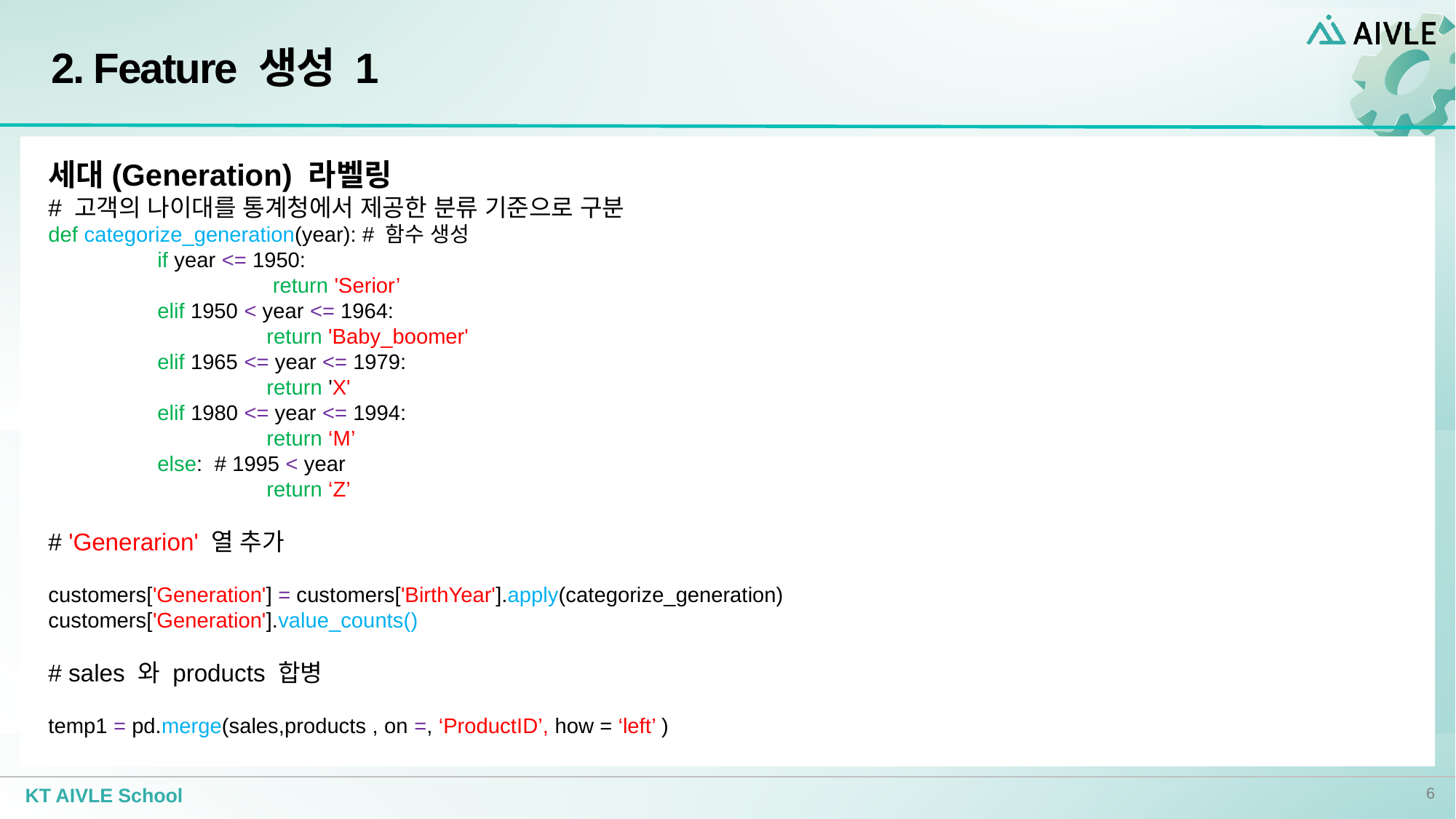

# 2. Feature 생성 1
세대(Generation) 라벨링
# 고객의 나이대를 통계청에서 제공한 분류 기준으로 구분
def categorize_generation(year): # 함수 생성
	if year <= 1950:
		 return 'Serior’
	elif 1950 < year <= 1964:
		return 'Baby_boomer'
	elif 1965 <= year <= 1979:
		return 'X'
	elif 1980 <= year <= 1994:
		return ‘M’
 	else:  # 1995 < year
		return ‘Z’

# 'Generarion' 열 추가

customers['Generation'] = customers['BirthYear'].apply(categorize_generation)
customers['Generation'].value_counts()

# sales 와 products 합병

temp1 = pd.merge(sales,products , on =, ‘ProductID’, how = ‘left’ )